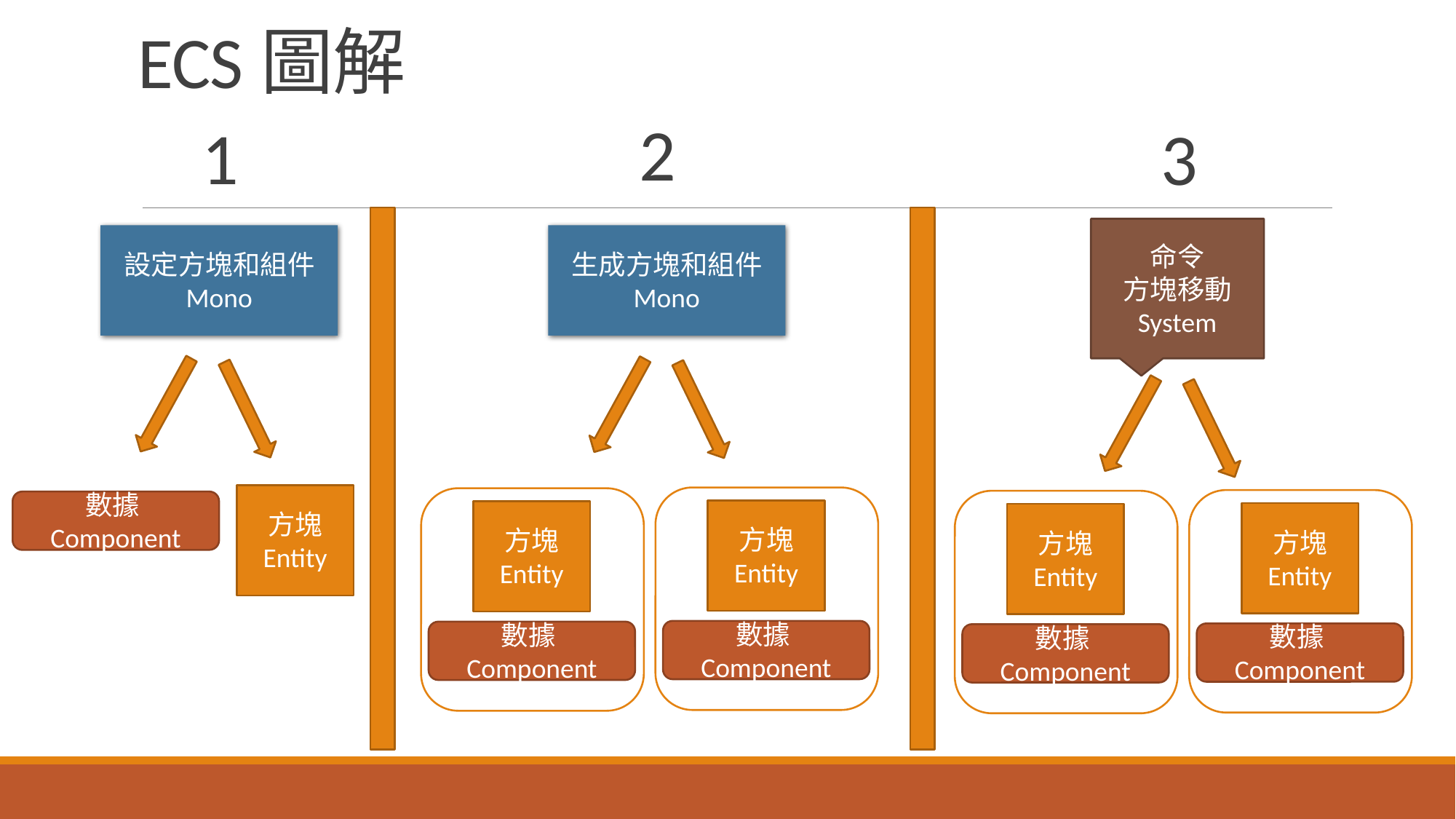

# ECS圖解
2
1
3

命令
方塊移動
System
設定方塊和組件
Mono
生成方塊和組件
Mono

方塊
Entity

數據Component
方塊
Entity
方塊
Entity
方塊
Entity
方塊
Entity
數據Component
數據Component
數據Component
數據Component